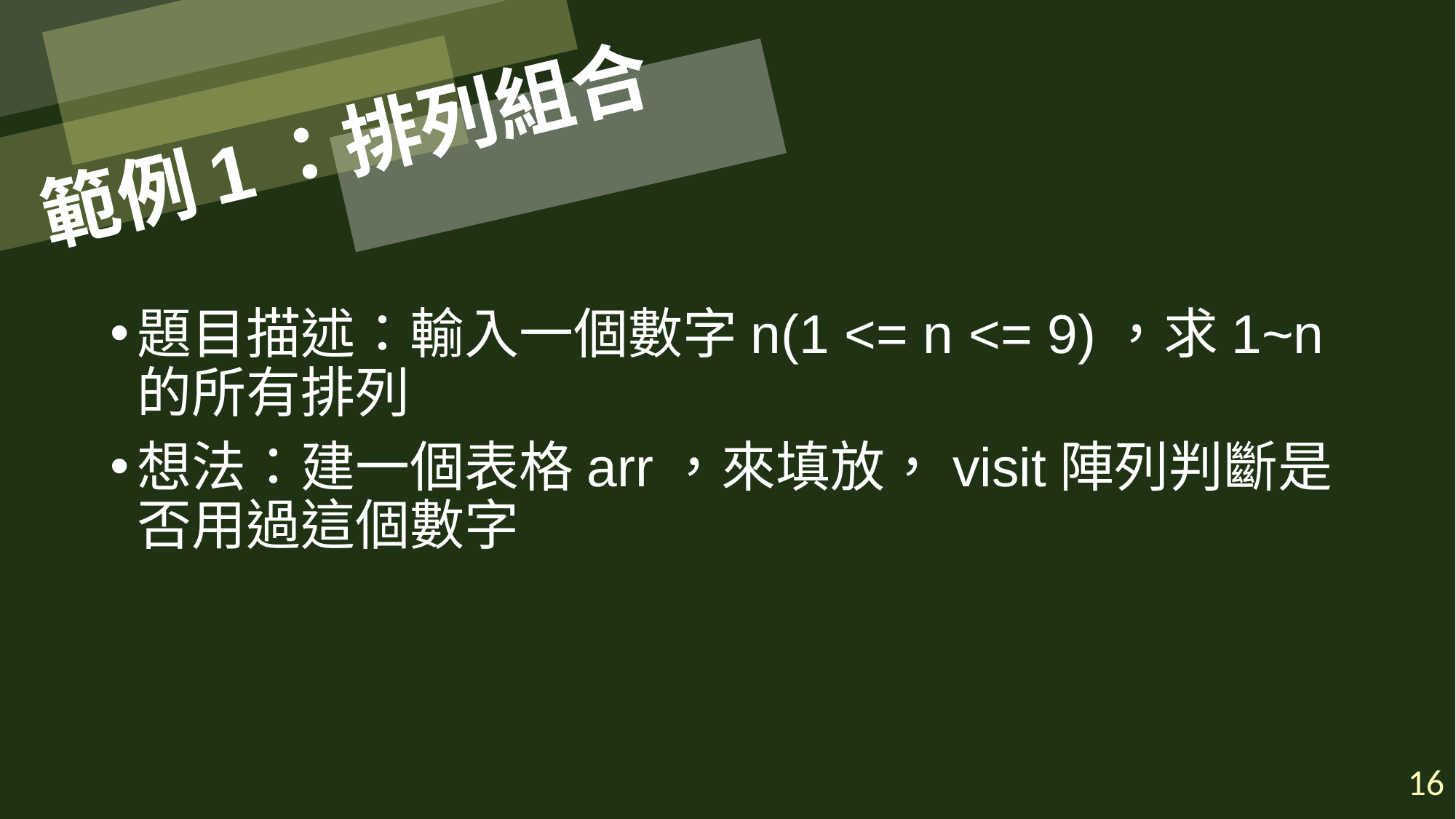

# 範例1：排列組合

題目描述：輸入一個數字n(1 <= n <= 9)，求1~n的所有排列
想法：建一個表格arr，來填放，visit陣列判斷是否用過這個數字
16